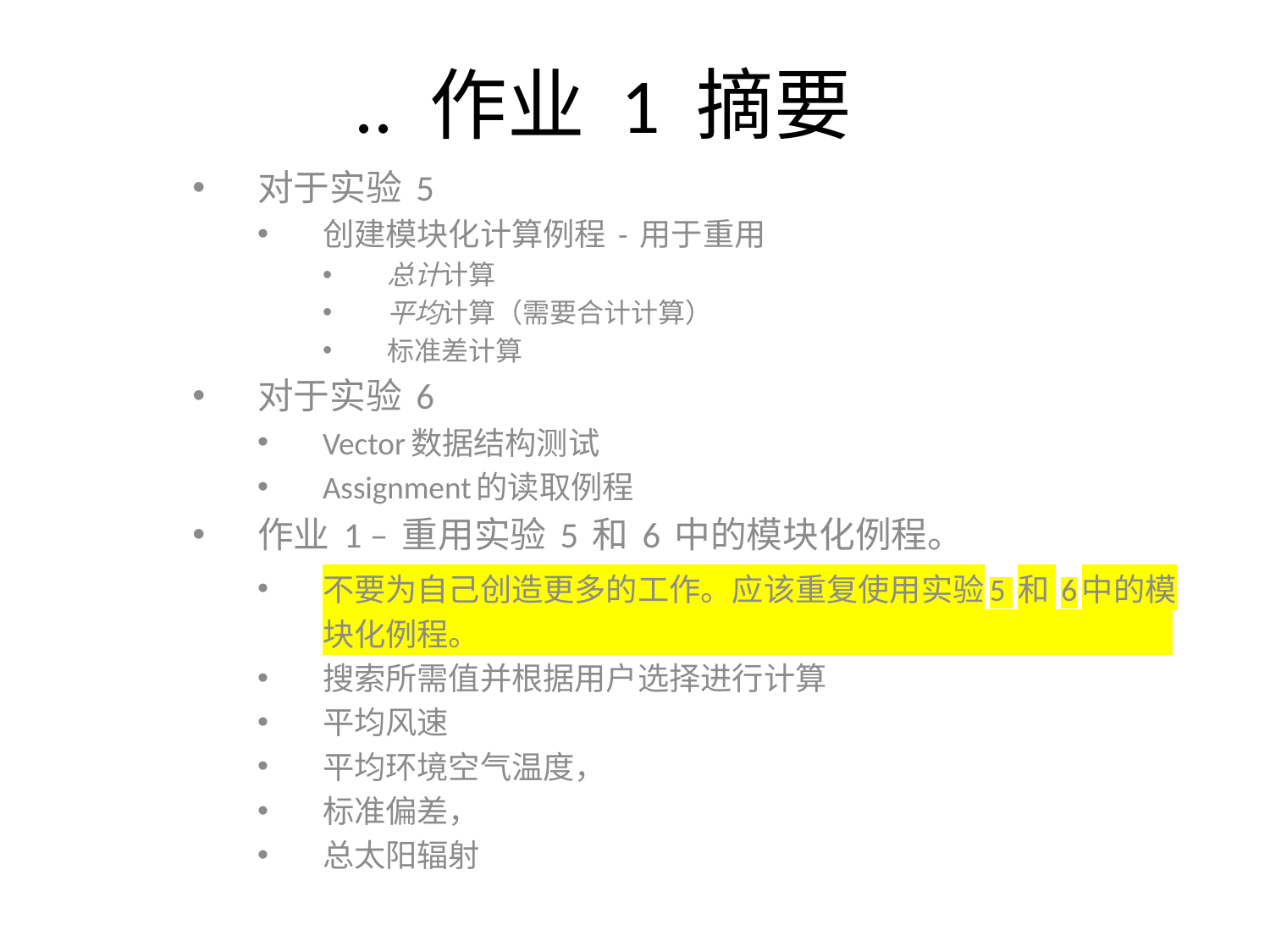

# .. 作业 1 摘要
对于实验 5
创建模块化计算例程 - 用于重用
总计计算
平均计算（需要合计计算）
标准差计算
对于实验 6
Vector数据结构测试
Assignment的读取例程
作业 1 – 重用实验 5 和 6 中的模块化例程。
不要为自己创造更多的工作。应该重复使用实验5 和 6中的模块化例程。
搜索所需值并根据用户选择进行计算
平均风速
平均环境空气温度，
标准偏差，
总太阳辐射